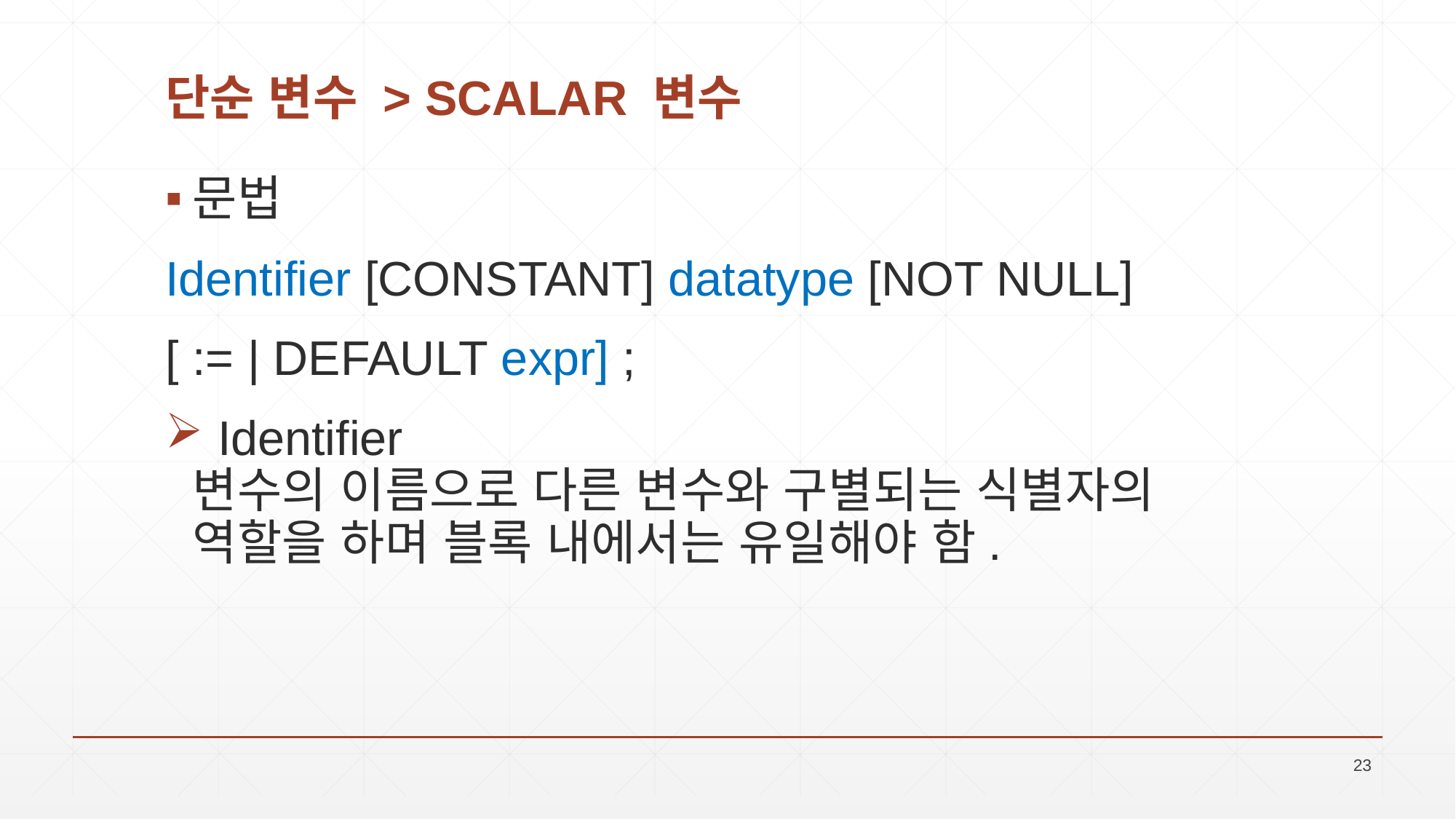

# 단순 변수 > SCALAR 변수
문법
Identifier [CONSTANT] datatype [NOT NULL]
[ := | DEFAULT expr] ;
 Identifier
변수의 이름으로 다른 변수와 구별되는 식별자의 역할을 하며 블록 내에서는 유일해야 함.

23